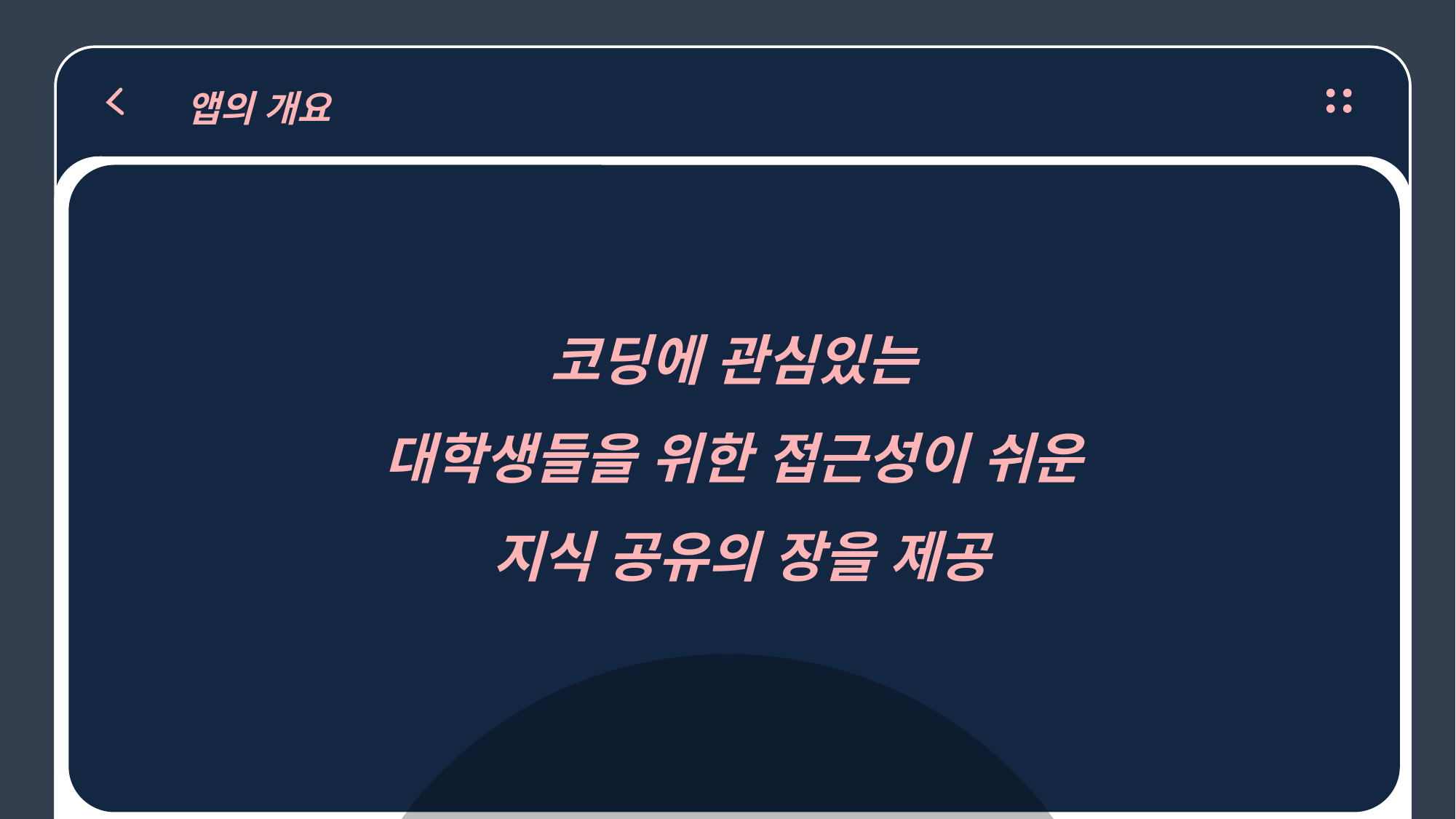

앱의 개요

코딩에 관심있는
대학생들을 위한 접근성이 쉬운
지식 공유의 장을 제공